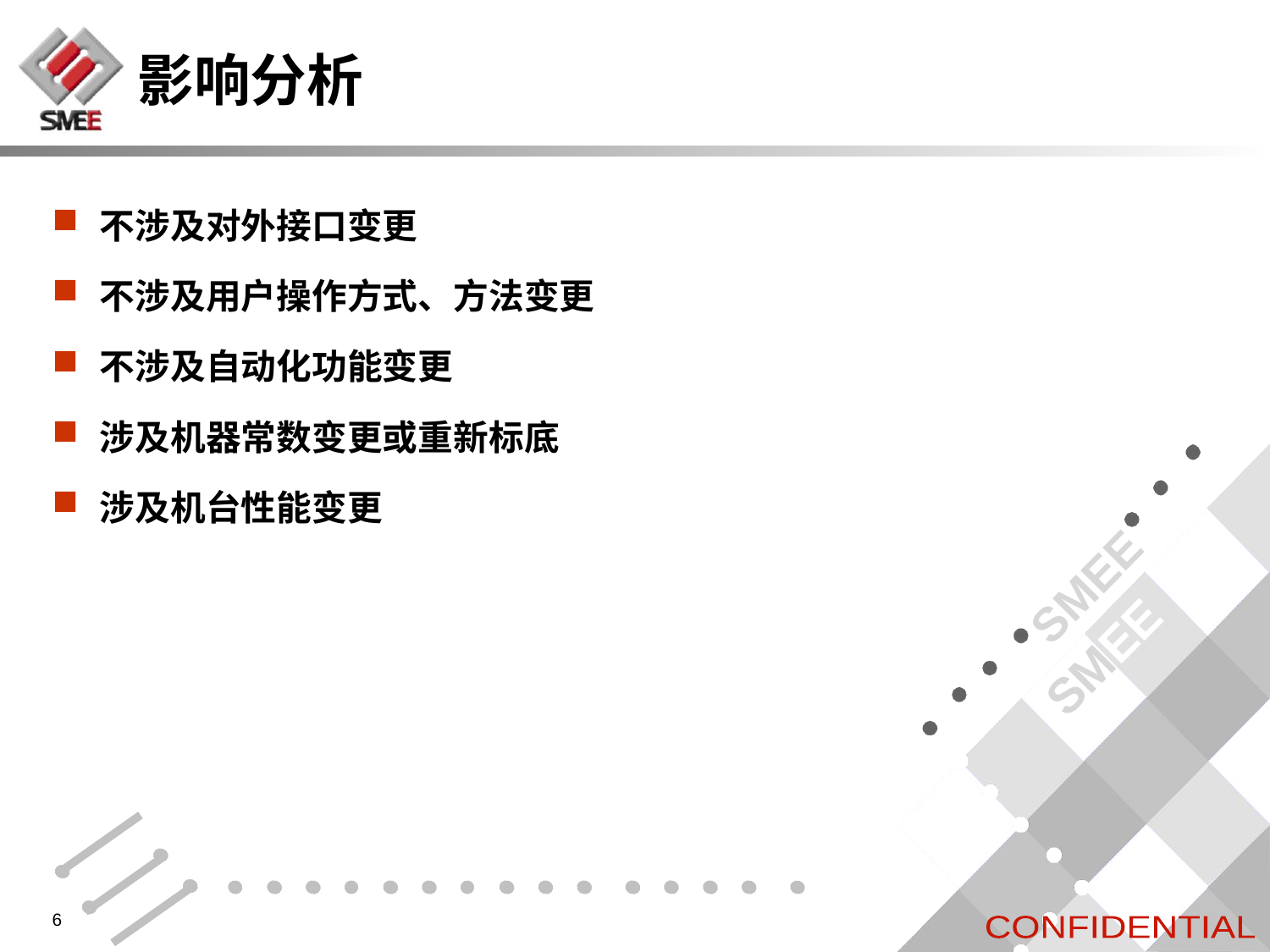

# 影响分析
不涉及对外接口变更
不涉及用户操作方式、方法变更
不涉及自动化功能变更
涉及机器常数变更或重新标底
涉及机台性能变更

6